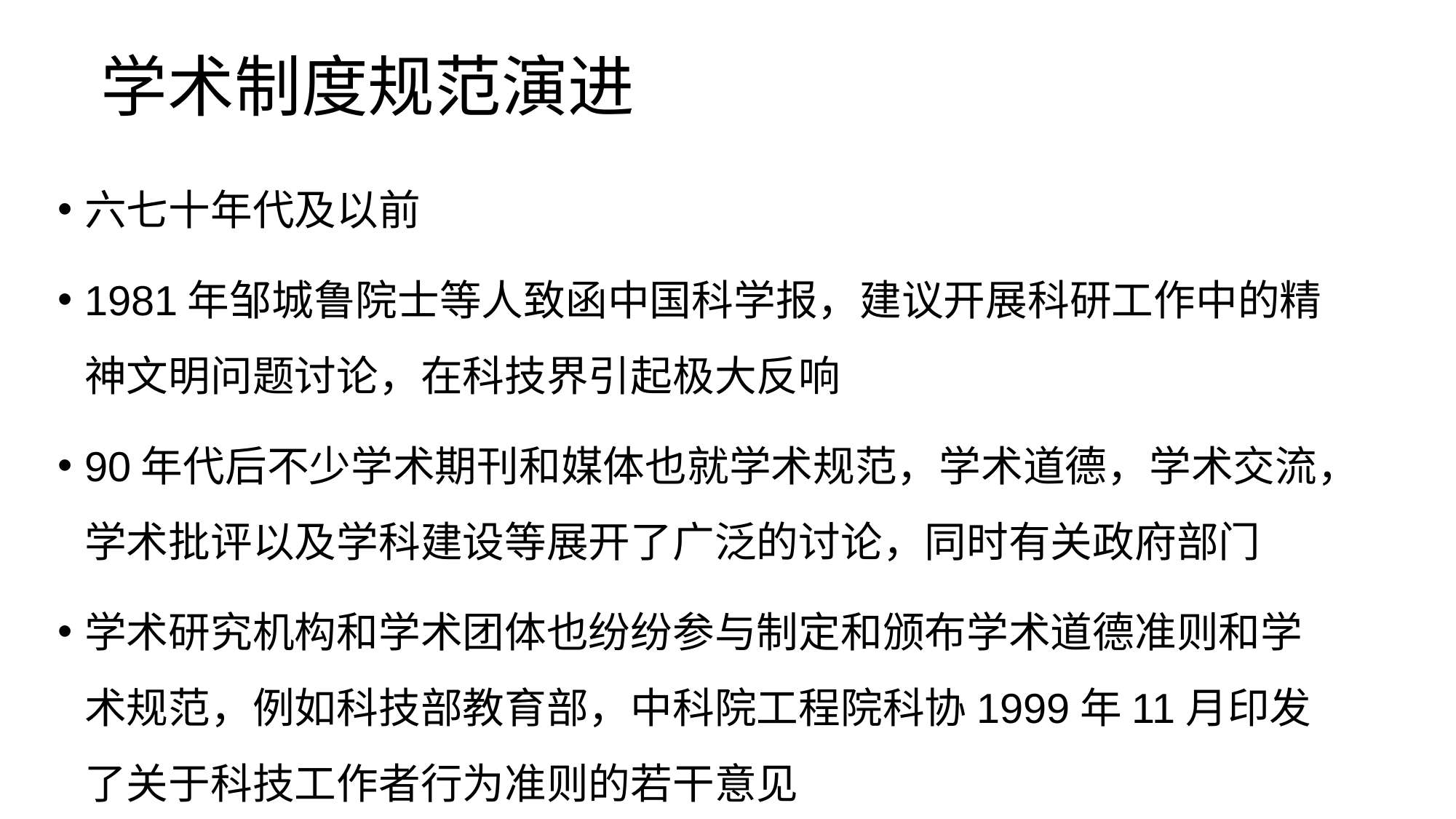

# 学术制度规范演进
六七十年代及以前
1981年邹城鲁院士等人致函中国科学报，建议开展科研工作中的精神文明问题讨论，在科技界引起极大反响
90年代后不少学术期刊和媒体也就学术规范，学术道德，学术交流，学术批评以及学科建设等展开了广泛的讨论，同时有关政府部门
学术研究机构和学术团体也纷纷参与制定和颁布学术道德准则和学术规范，例如科技部教育部，中科院工程院科协1999年11月印发了关于科技工作者行为准则的若干意见